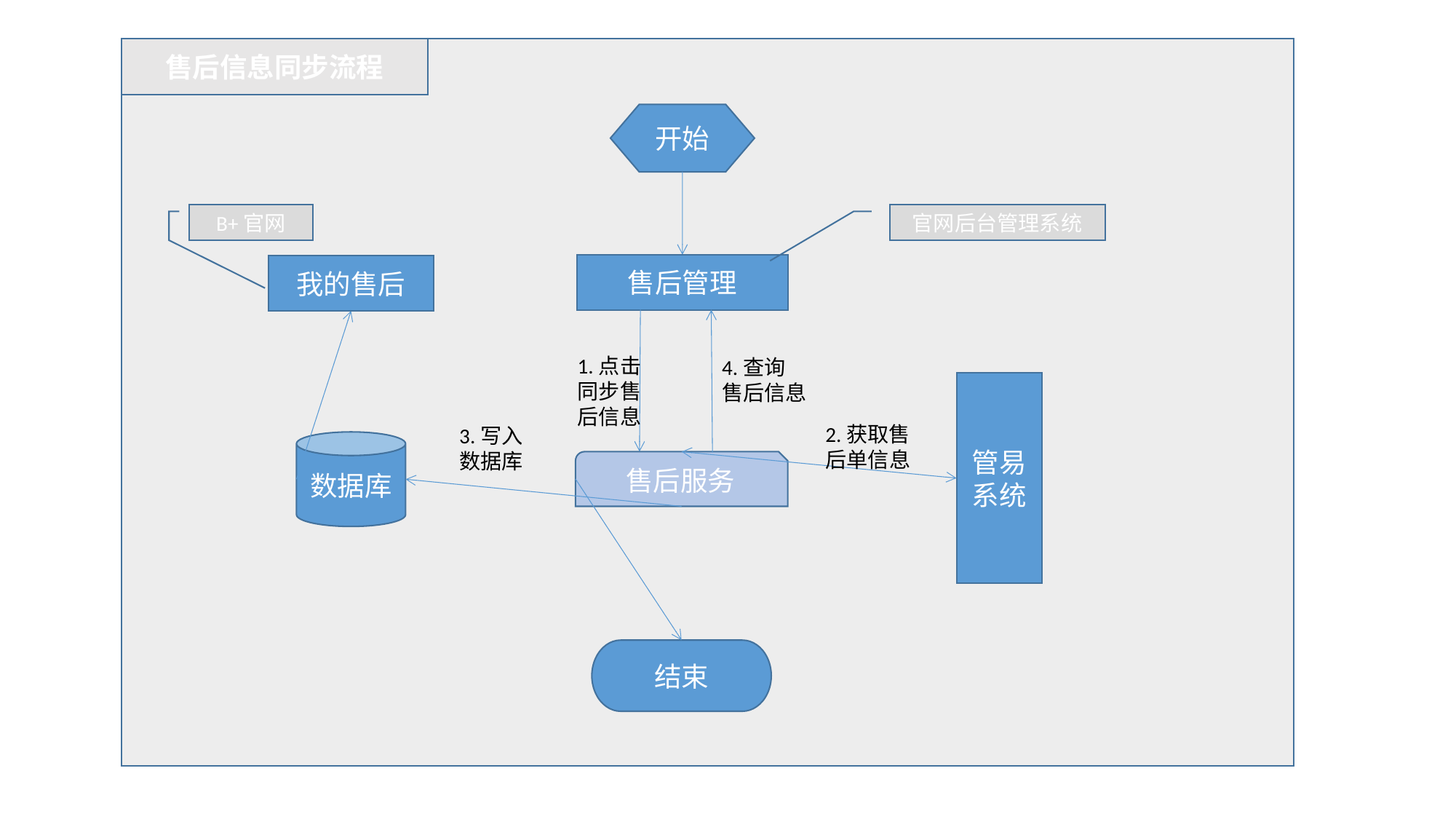

售后信息同步流程
开始
官网后台管理系统
B+官网
售后管理
我的售后
1.点击
同步售后信息
4.查询
售后信息
管易系统
2.获取售后单信息
3.写入
数据库
数据库
售后服务
结束